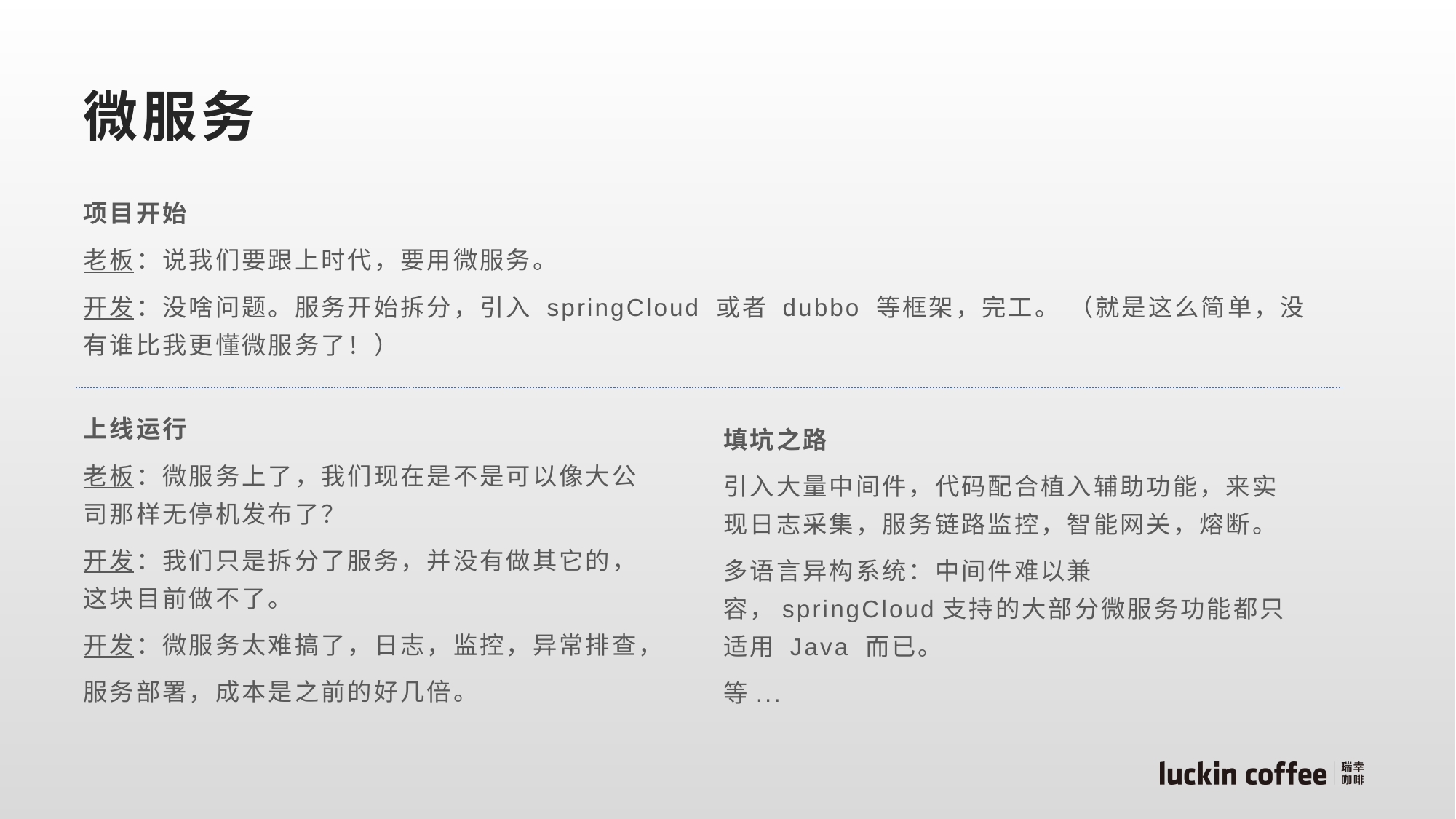

# 微服务
项目开始
老板：说我们要跟上时代，要用微服务。
开发：没啥问题。服务开始拆分，引入 springCloud 或者 dubbo 等框架，完工。 （就是这么简单，没有谁比我更懂微服务了！）
上线运行
老板：微服务上了，我们现在是不是可以像大公司那样无停机发布了？
开发：我们只是拆分了服务，并没有做其它的，这块目前做不了。
开发：微服务太难搞了，日志，监控，异常排查，
服务部署，成本是之前的好几倍。

填坑之路
引入大量中间件，代码配合植入辅助功能，来实现日志采集，服务链路监控，智能网关，熔断。
多语言异构系统：中间件难以兼容，springCloud支持的大部分微服务功能都只适用 Java 而已。
等...